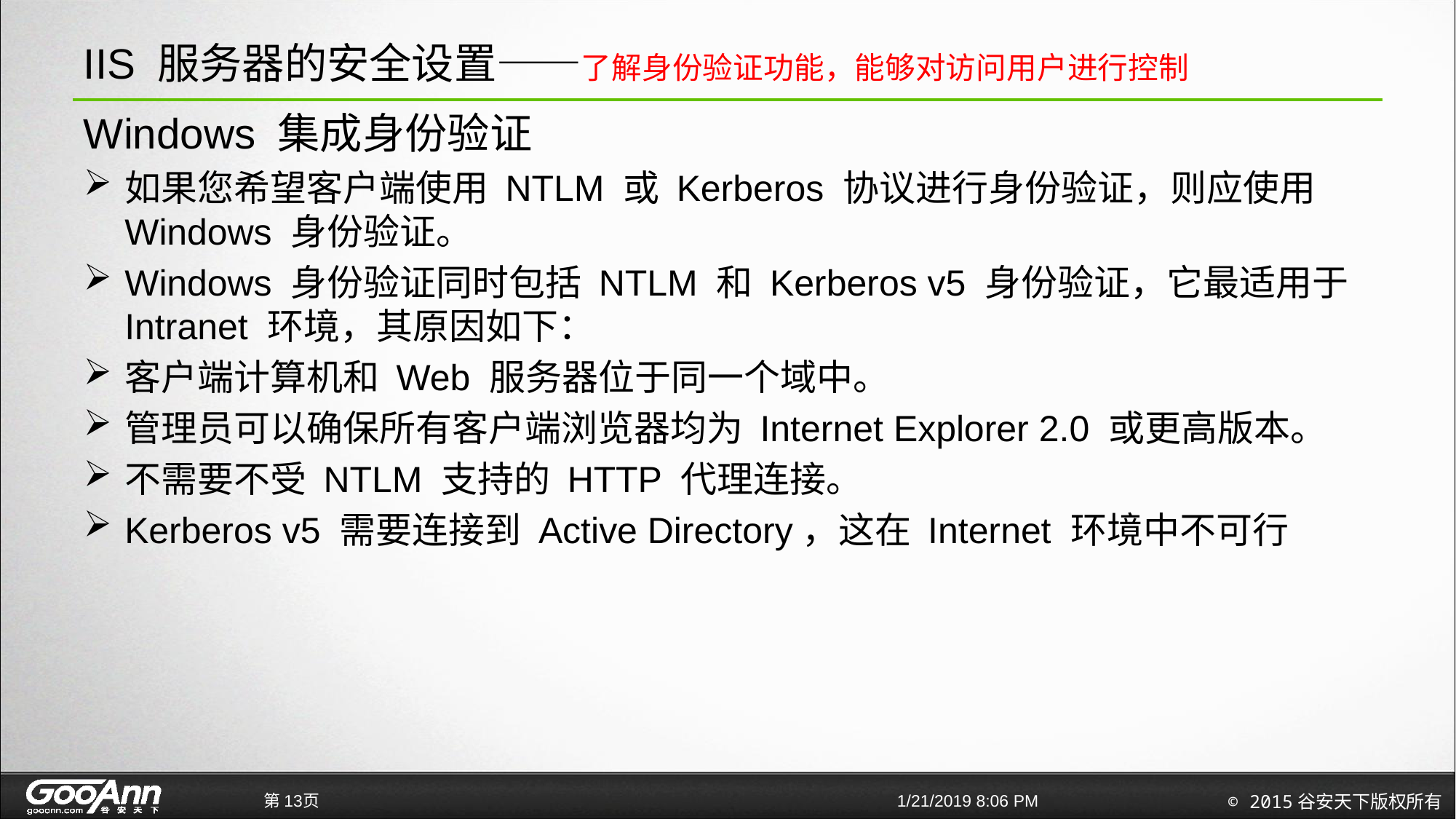

# IIS 服务器的安全设置——了解身份验证功能，能够对访问用户进行控制
Windows 集成身份验证
如果您希望客户端使用 NTLM 或 Kerberos 协议进行身份验证，则应使用 Windows 身份验证。
Windows 身份验证同时包括 NTLM 和 Kerberos v5 身份验证，它最适用于 Intranet 环境，其原因如下：
客户端计算机和 Web 服务器位于同一个域中。
管理员可以确保所有客户端浏览器均为 Internet Explorer 2.0 或更高版本。
不需要不受 NTLM 支持的 HTTP 代理连接。
Kerberos v5 需要连接到 Active Directory，这在 Internet 环境中不可行